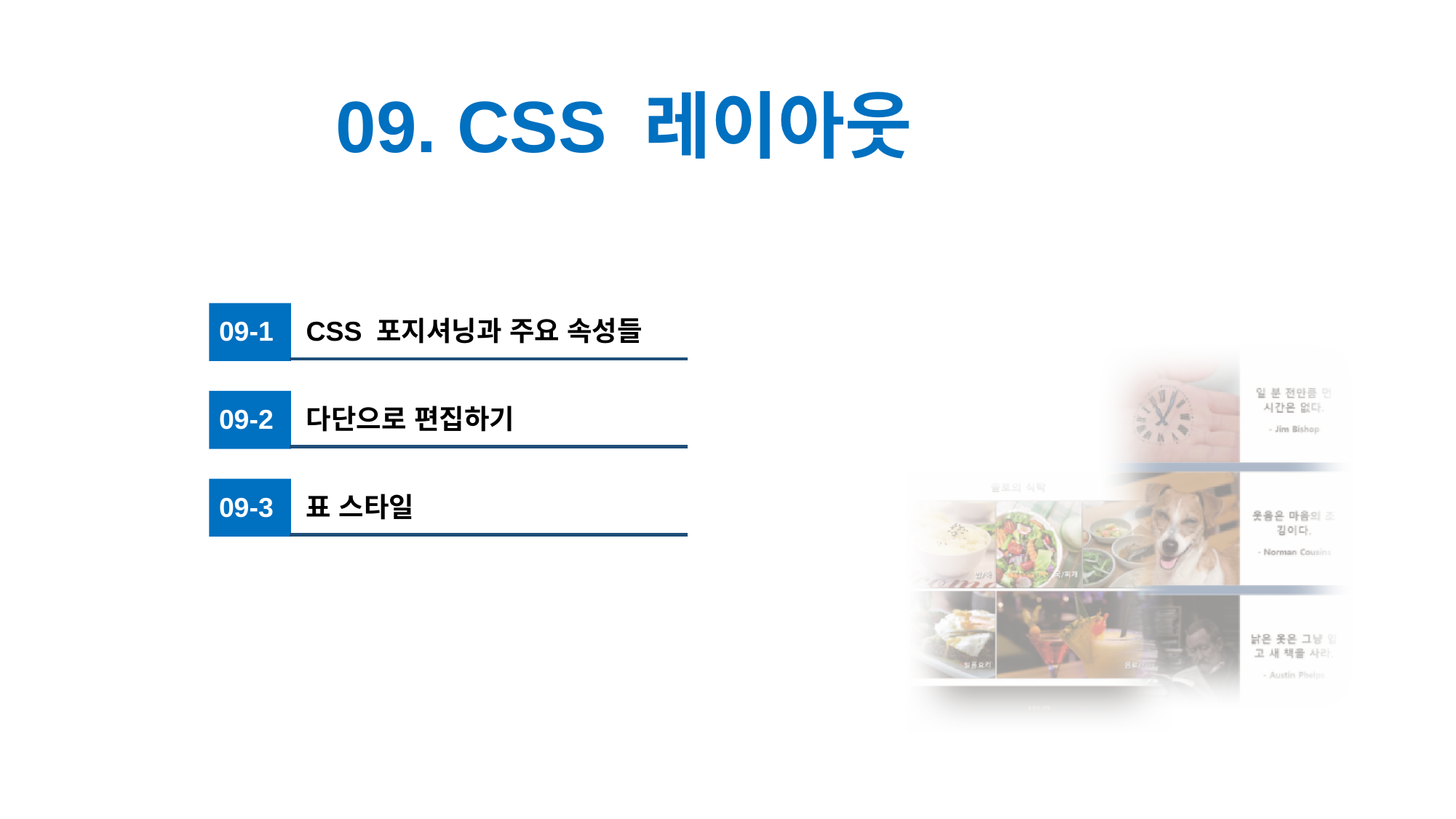

# 09. CSS 레이아웃
09-1
CSS 포지셔닝과 주요 속성들
09-2
다단으로 편집하기
09-3
표 스타일